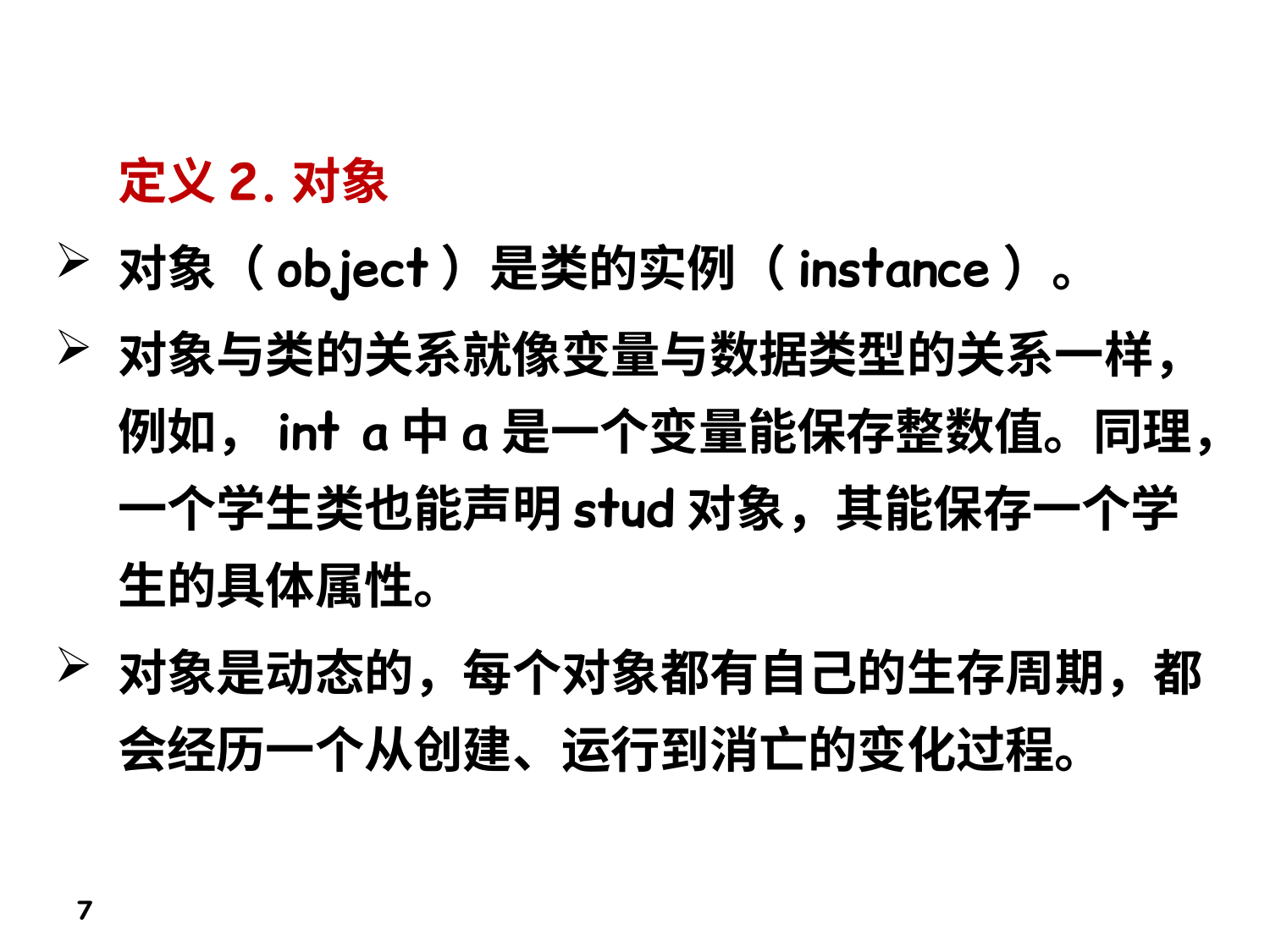

定义2.对象
对象（object）是类的实例（instance）。
对象与类的关系就像变量与数据类型的关系一样， 例如，int a中a是一个变量能保存整数值。同理，一个学生类也能声明stud对象，其能保存一个学生的具体属性。
对象是动态的，每个对象都有自己的生存周期，都会经历一个从创建、运行到消亡的变化过程。
7